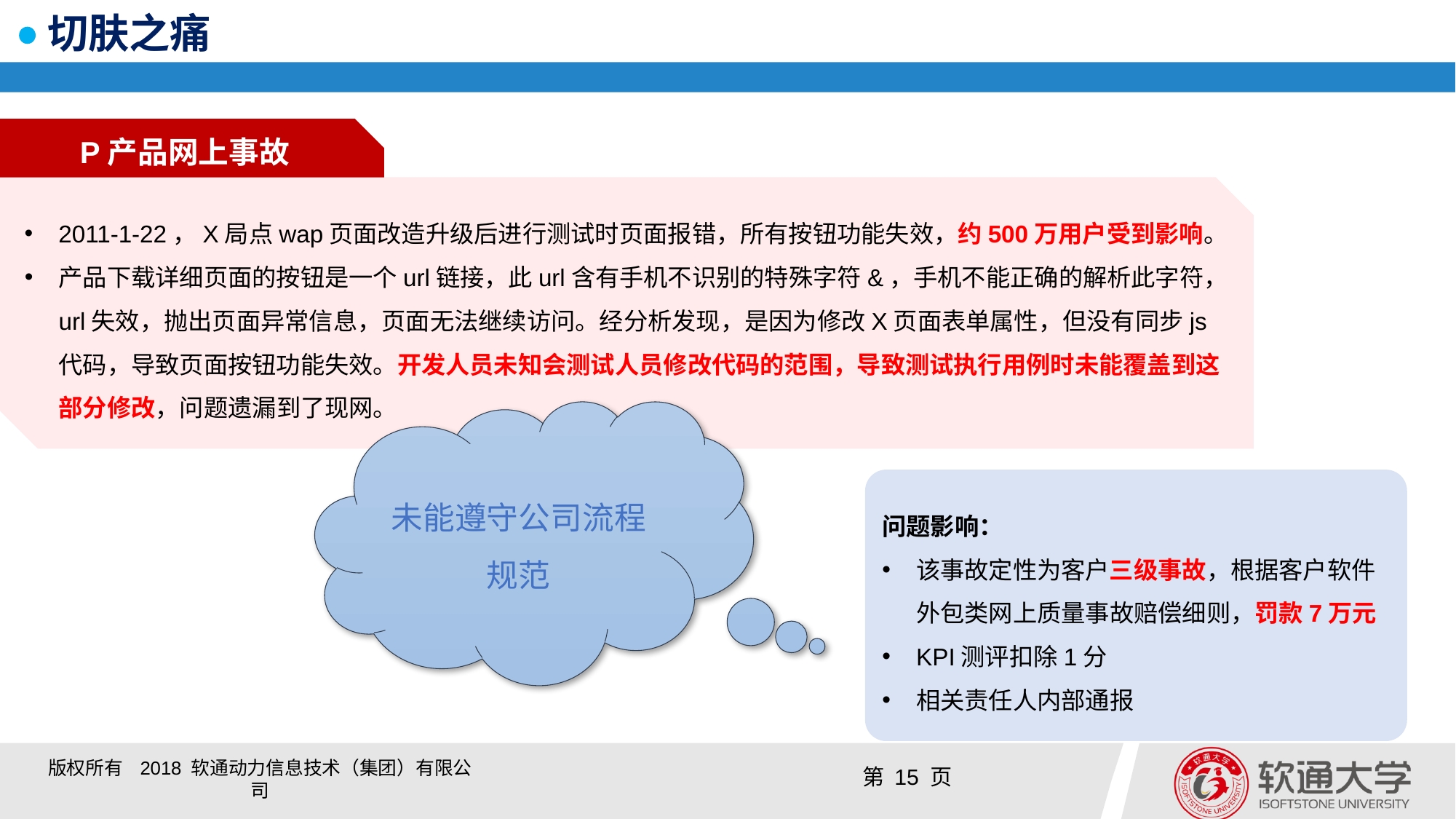

# 切肤之痛
P产品网上事故
2011-1-22，X局点wap页面改造升级后进行测试时页面报错，所有按钮功能失效，约500万用户受到影响。
产品下载详细页面的按钮是一个url链接，此url含有手机不识别的特殊字符&，手机不能正确的解析此字符，url失效，抛出页面异常信息，页面无法继续访问。经分析发现，是因为修改X页面表单属性，但没有同步js代码，导致页面按钮功能失效。开发人员未知会测试人员修改代码的范围，导致测试执行用例时未能覆盖到这部分修改，问题遗漏到了现网。
未能遵守公司流程规范
问题影响：
该事故定性为客户三级事故，根据客户软件外包类网上质量事故赔偿细则，罚款7万元
KPI测评扣除1分
相关责任人内部通报